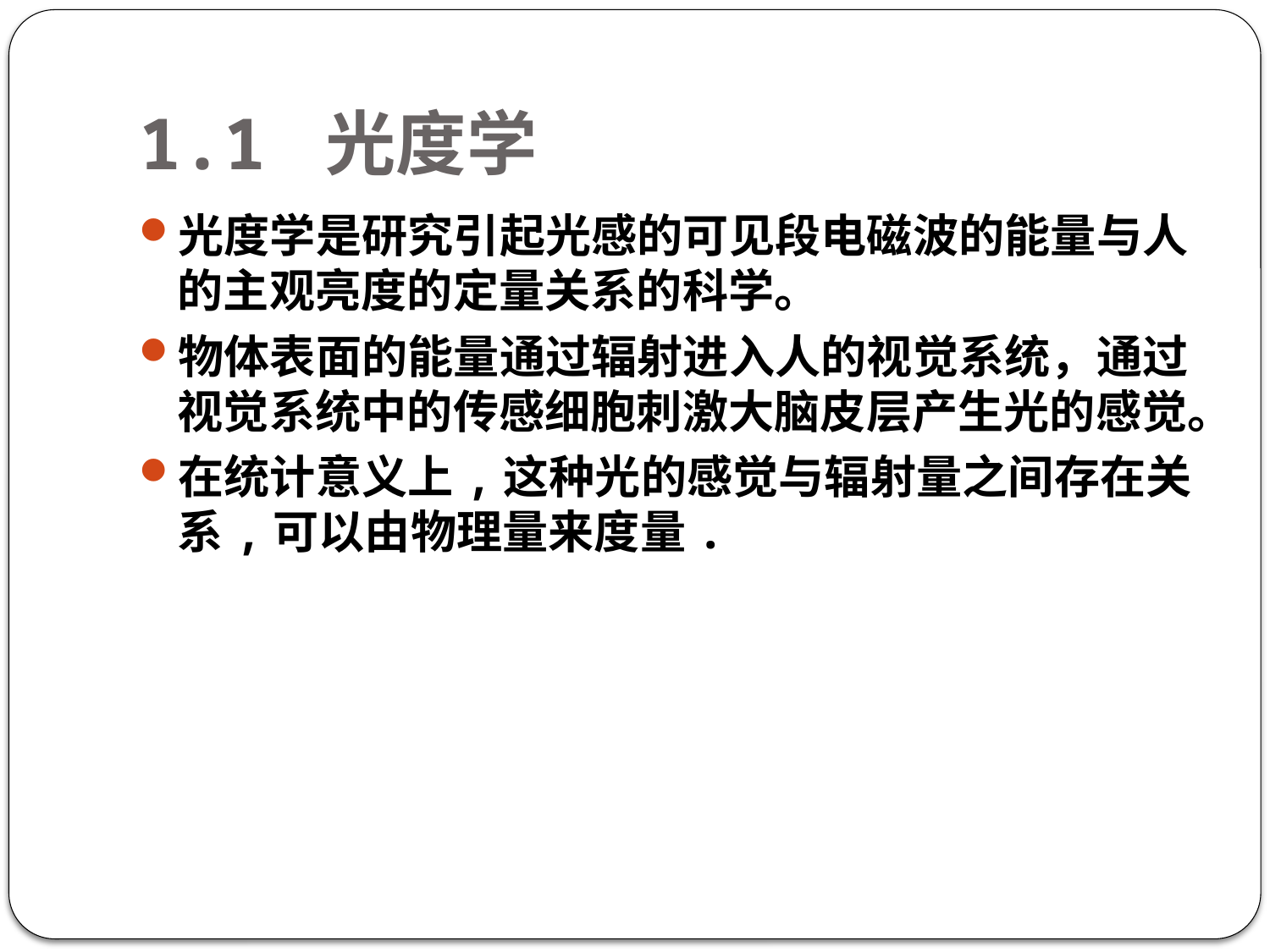

# 1.1 光度学
光度学是研究引起光感的可见段电磁波的能量与人的主观亮度的定量关系的科学。
物体表面的能量通过辐射进入人的视觉系统，通过视觉系统中的传感细胞刺激大脑皮层产生光的感觉。
在统计意义上,这种光的感觉与辐射量之间存在关系,可以由物理量来度量.